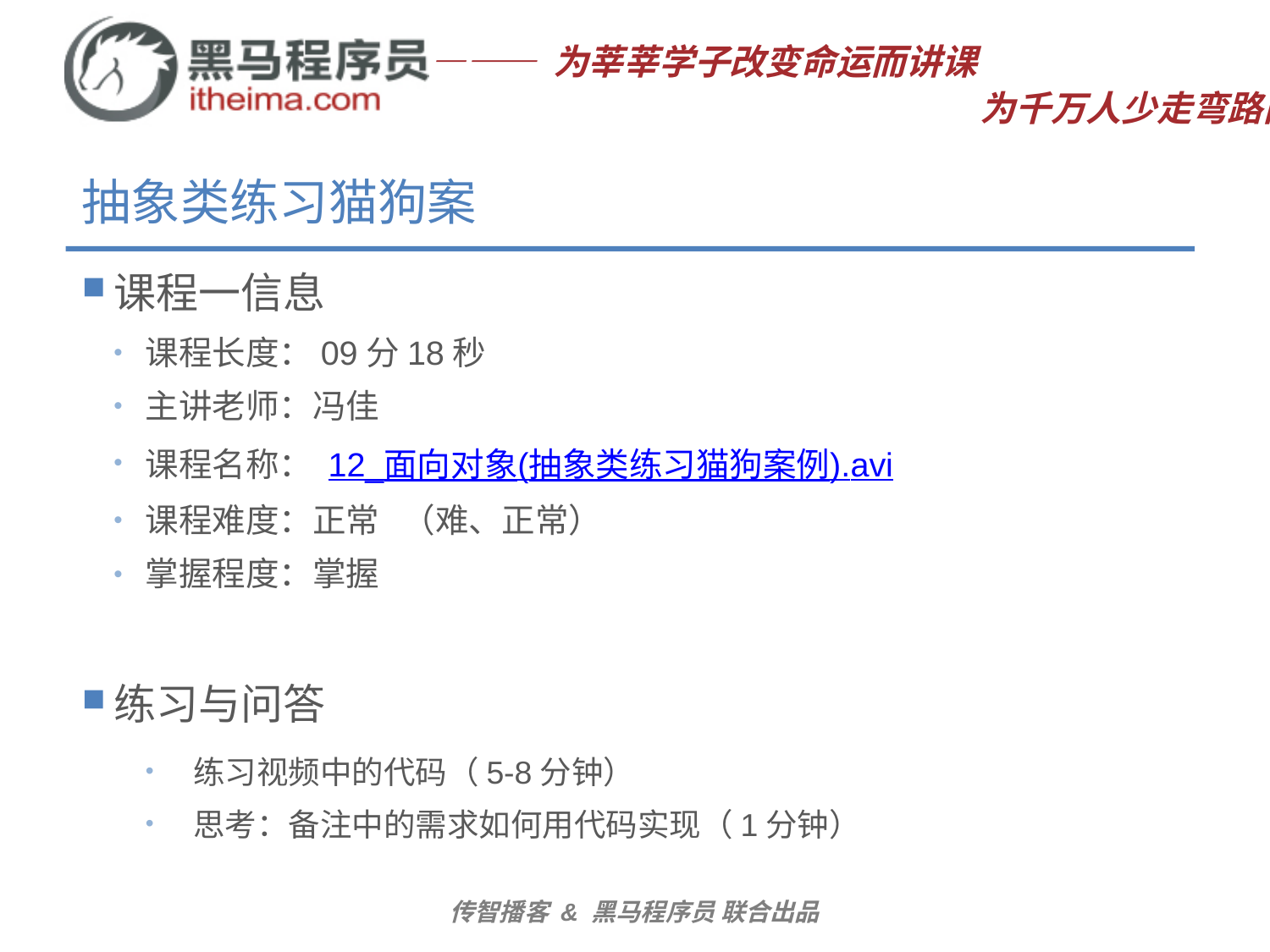

# 抽象类练习猫狗案
课程一信息
课程长度：09分18秒
主讲老师：冯佳
课程名称： 12_面向对象(抽象类练习猫狗案例).avi
课程难度：正常   （难、正常）
掌握程度：掌握

练习与问答
练习视频中的代码（5-8分钟）
思考：备注中的需求如何用代码实现（1分钟）